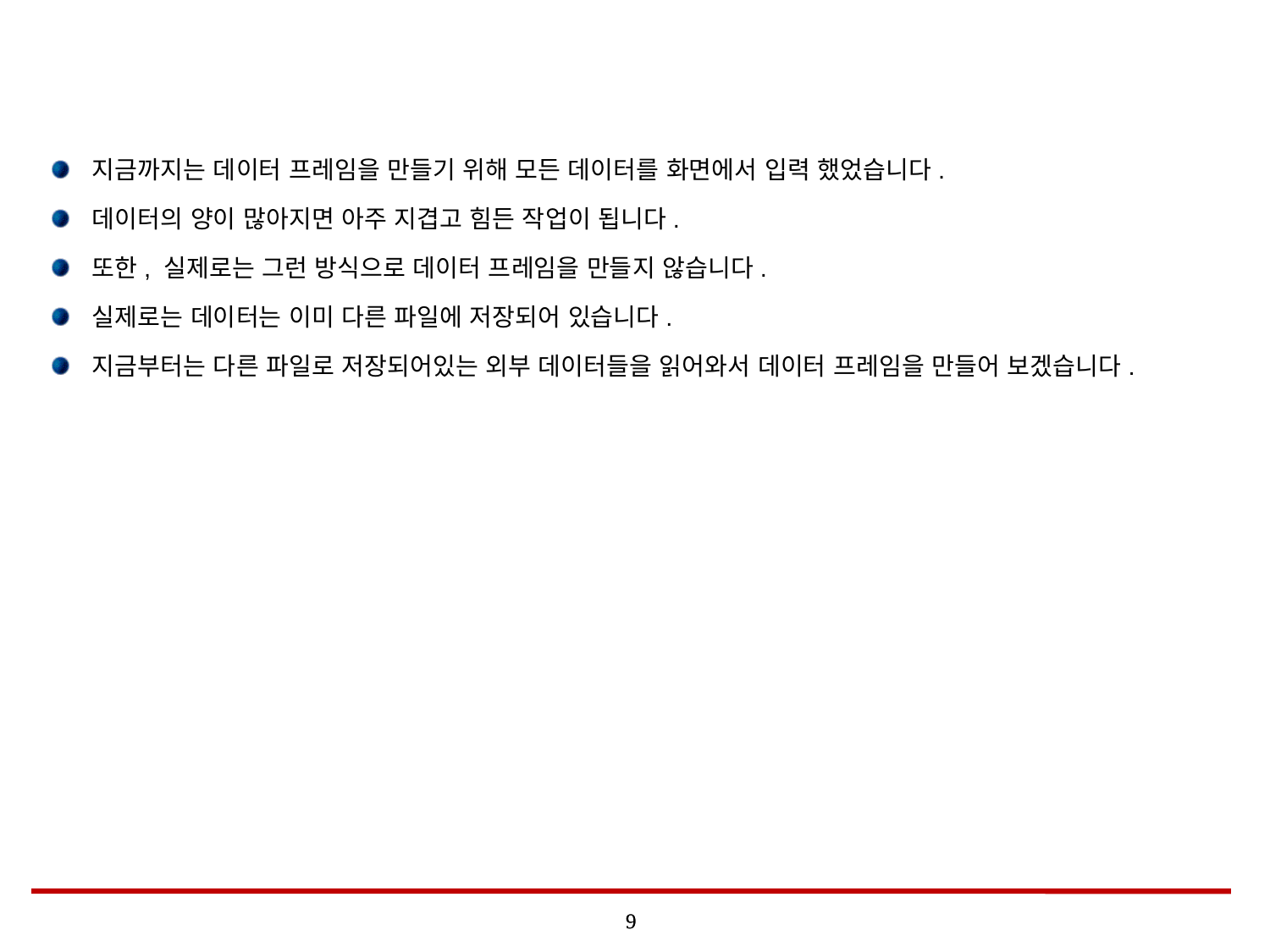

#
지금까지는 데이터 프레임을 만들기 위해 모든 데이터를 화면에서 입력 했었습니다.
데이터의 양이 많아지면 아주 지겹고 힘든 작업이 됩니다.
또한, 실제로는 그런 방식으로 데이터 프레임을 만들지 않습니다.
실제로는 데이터는 이미 다른 파일에 저장되어 있습니다.
지금부터는 다른 파일로 저장되어있는 외부 데이터들을 읽어와서 데이터 프레임을 만들어 보겠습니다.